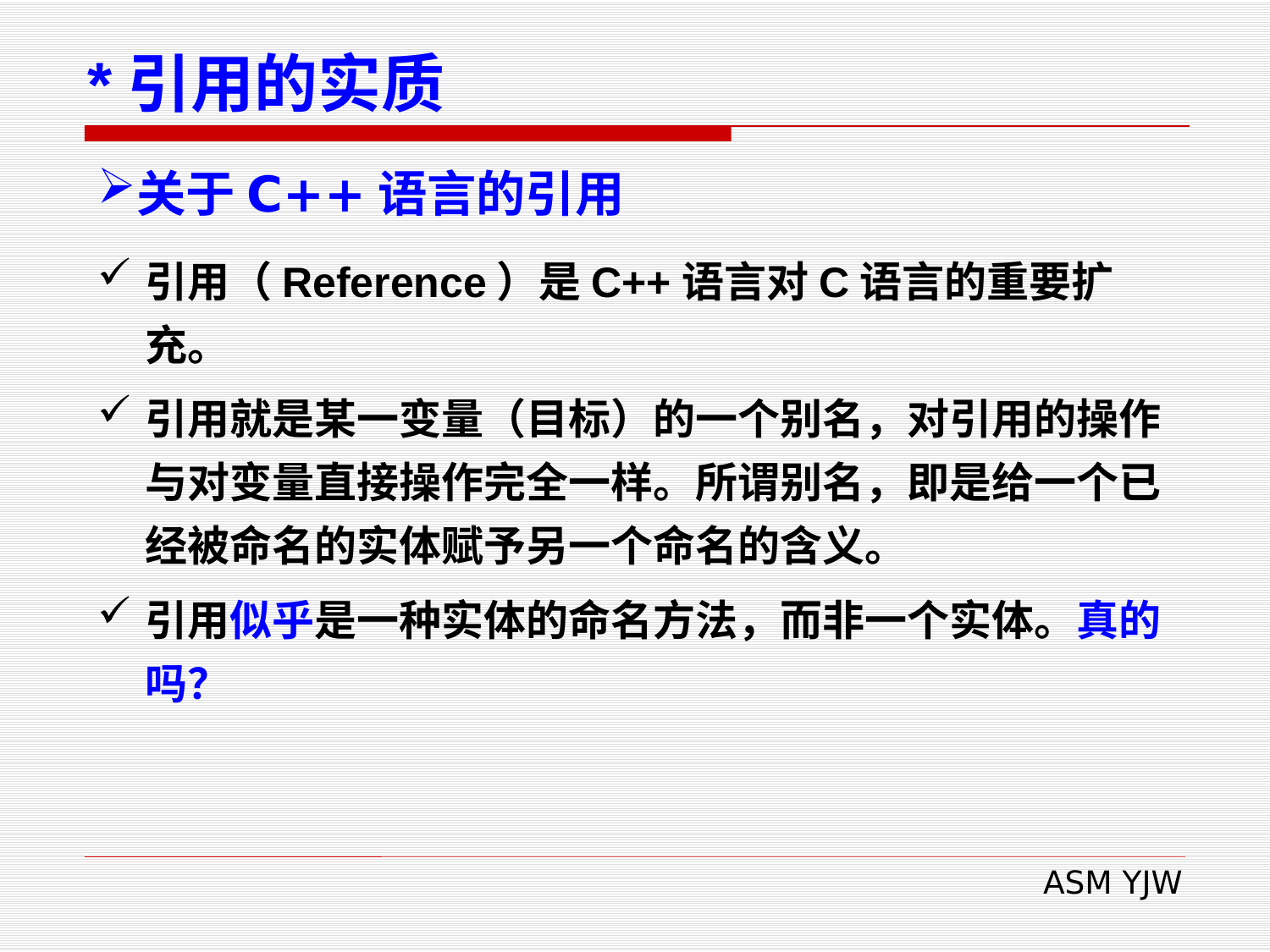

# *引用的实质
关于C++语言的引用
引用（Reference）是C++语言对C语言的重要扩充。
引用就是某一变量（目标）的一个别名，对引用的操作与对变量直接操作完全一样。所谓别名，即是给一个已经被命名的实体赋予另一个命名的含义。
引用似乎是一种实体的命名方法，而非一个实体。真的吗？